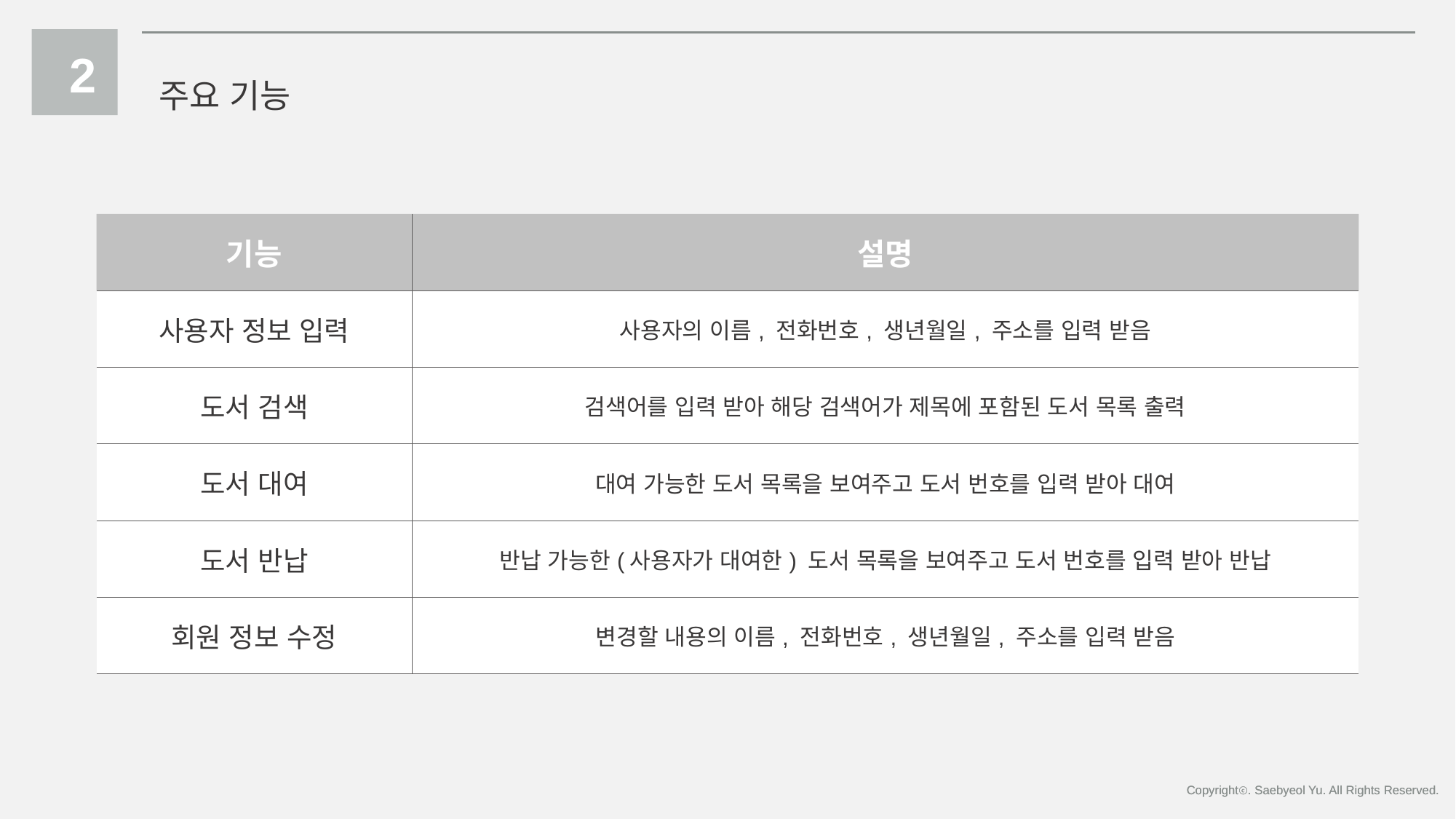

2
주요 기능
| 기능 | 설명 |
| --- | --- |
| 사용자 정보 입력 | 사용자의 이름, 전화번호, 생년월일, 주소를 입력 받음 |
| 도서 검색 | 검색어를 입력 받아 해당 검색어가 제목에 포함된 도서 목록 출력 |
| 도서 대여 | 대여 가능한 도서 목록을 보여주고 도서 번호를 입력 받아 대여 |
| 도서 반납 | 반납 가능한(사용자가 대여한) 도서 목록을 보여주고 도서 번호를 입력 받아 반납 |
| 회원 정보 수정 | 변경할 내용의 이름, 전화번호, 생년월일, 주소를 입력 받음 |
Copyrightⓒ. Saebyeol Yu. All Rights Reserved.